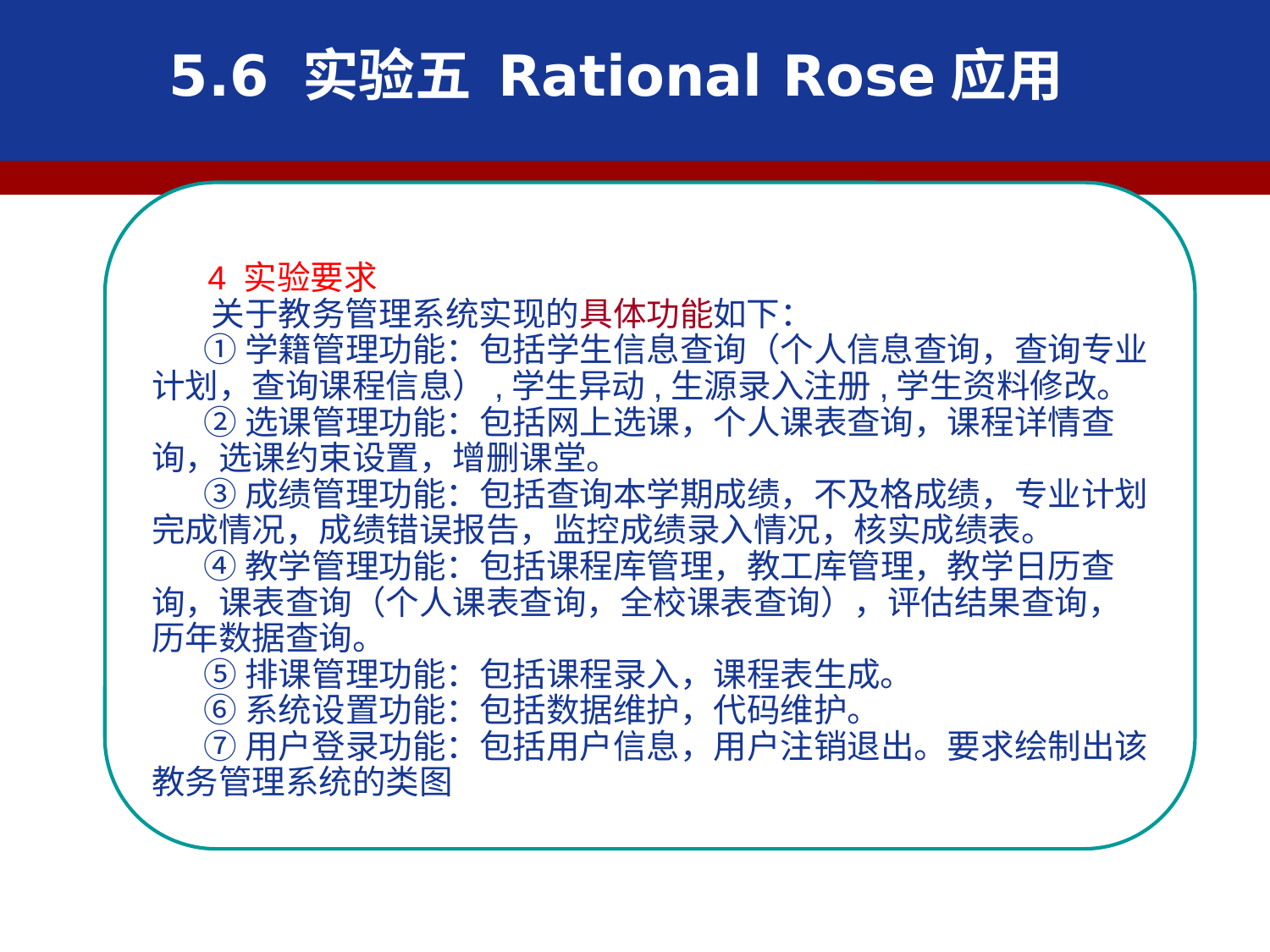

5.6 实验五 Rational Rose应用

      4 实验要求
       关于教务管理系统实现的具体功能如下：
       ①学籍管理功能：包括学生信息查询（个人信息查询，查询专业计划，查询课程信息）,学生异动,生源录入注册,学生资料修改。
       ②选课管理功能：包括网上选课，个人课表查询，课程详情查询，选课约束设置，增删课堂。
       ③成绩管理功能：包括查询本学期成绩，不及格成绩，专业计划完成情况，成绩错误报告，监控成绩录入情况，核实成绩表。
       ④教学管理功能：包括课程库管理，教工库管理，教学日历查询，课表查询（个人课表查询，全校课表查询），评估结果查询，历年数据查询。
       ⑤排课管理功能：包括课程录入，课程表生成。
       ⑥系统设置功能：包括数据维护，代码维护。
       ⑦用户登录功能：包括用户信息，用户注销退出。要求绘制出该教务管理系统的类图